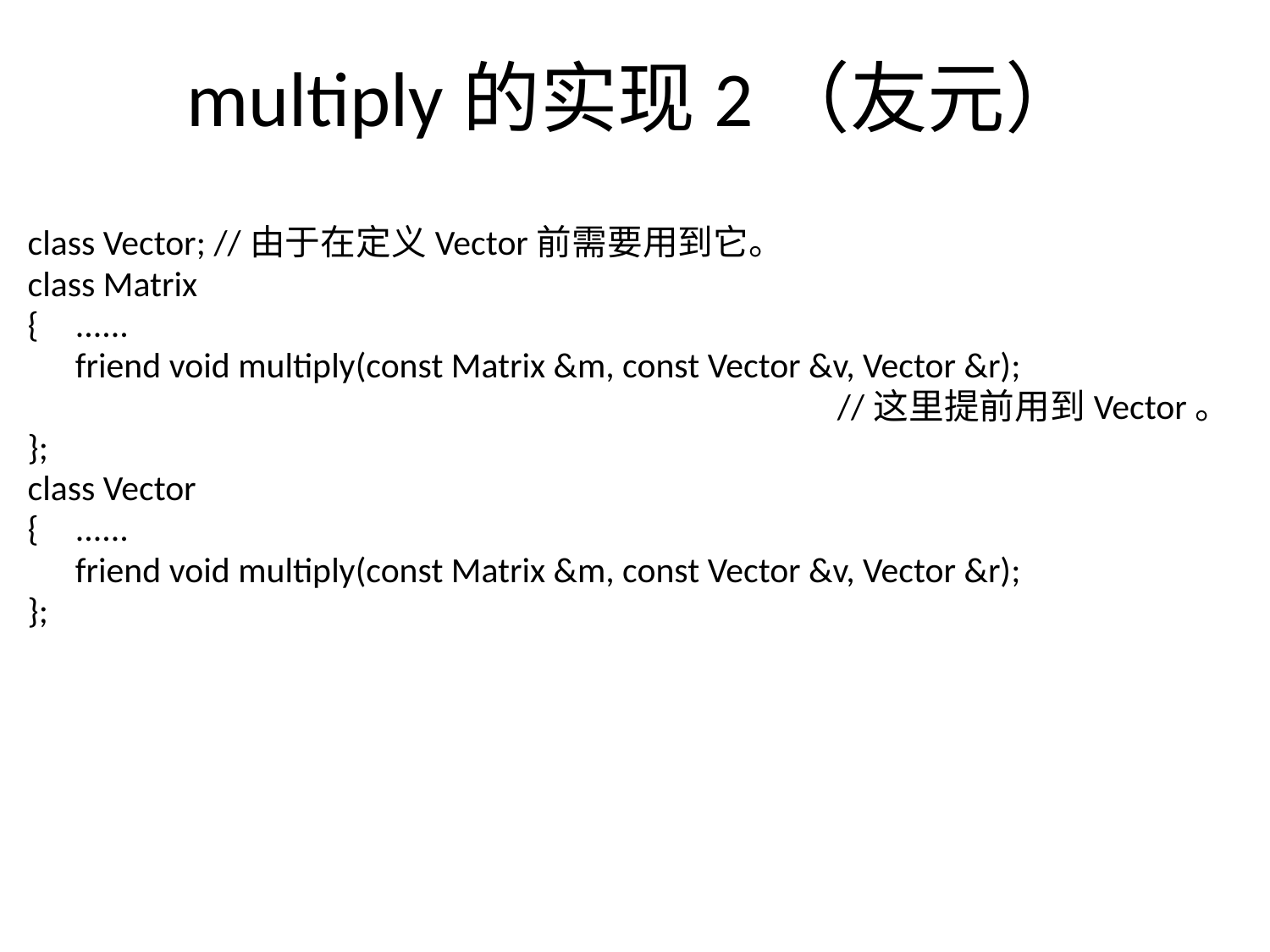

# multiply的实现2（友元）
class Vector; //由于在定义Vector前需要用到它。
class Matrix
{	......
	friend void multiply(const Matrix &m, const Vector &v, Vector &r);
							//这里提前用到Vector。
};
class Vector
{	......
	friend void multiply(const Matrix &m, const Vector &v, Vector &r);
};